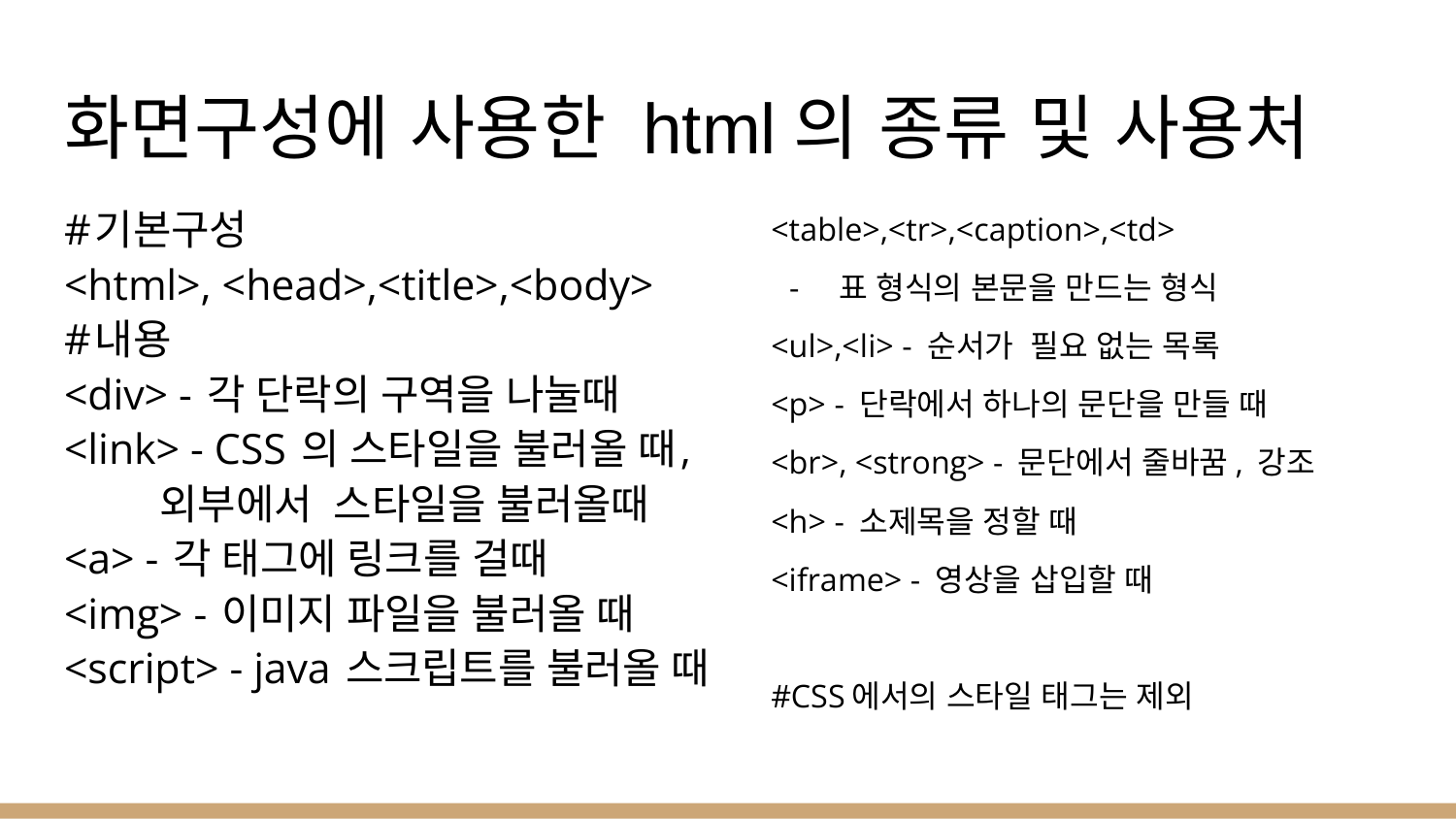

# 화면구성에 사용한 html의 종류 및 사용처
#기본구성
<html>, <head>,<title>,<body>
#내용
<div> - 각 단락의 구역을 나눌때
<link> - CSS 의 스타일을 불러올 때,
 	   외부에서  스타일을 불러올때
<a> - 각 태그에 링크를 걸때
<img> - 이미지 파일을 불러올 때
<script> - java 스크립트를 불러올 때

<table>,<tr>,<caption>,<td>
표 형식의 본문을 만드는 형식
<ul>,<li> - 순서가  필요 없는 목록
<p> - 단락에서 하나의 문단을 만들 때
<br>, <strong> - 문단에서 줄바꿈, 강조
<h> - 소제목을 정할 때
<iframe> - 영상을 삽입할 때

#CSS에서의 스타일 태그는 제외